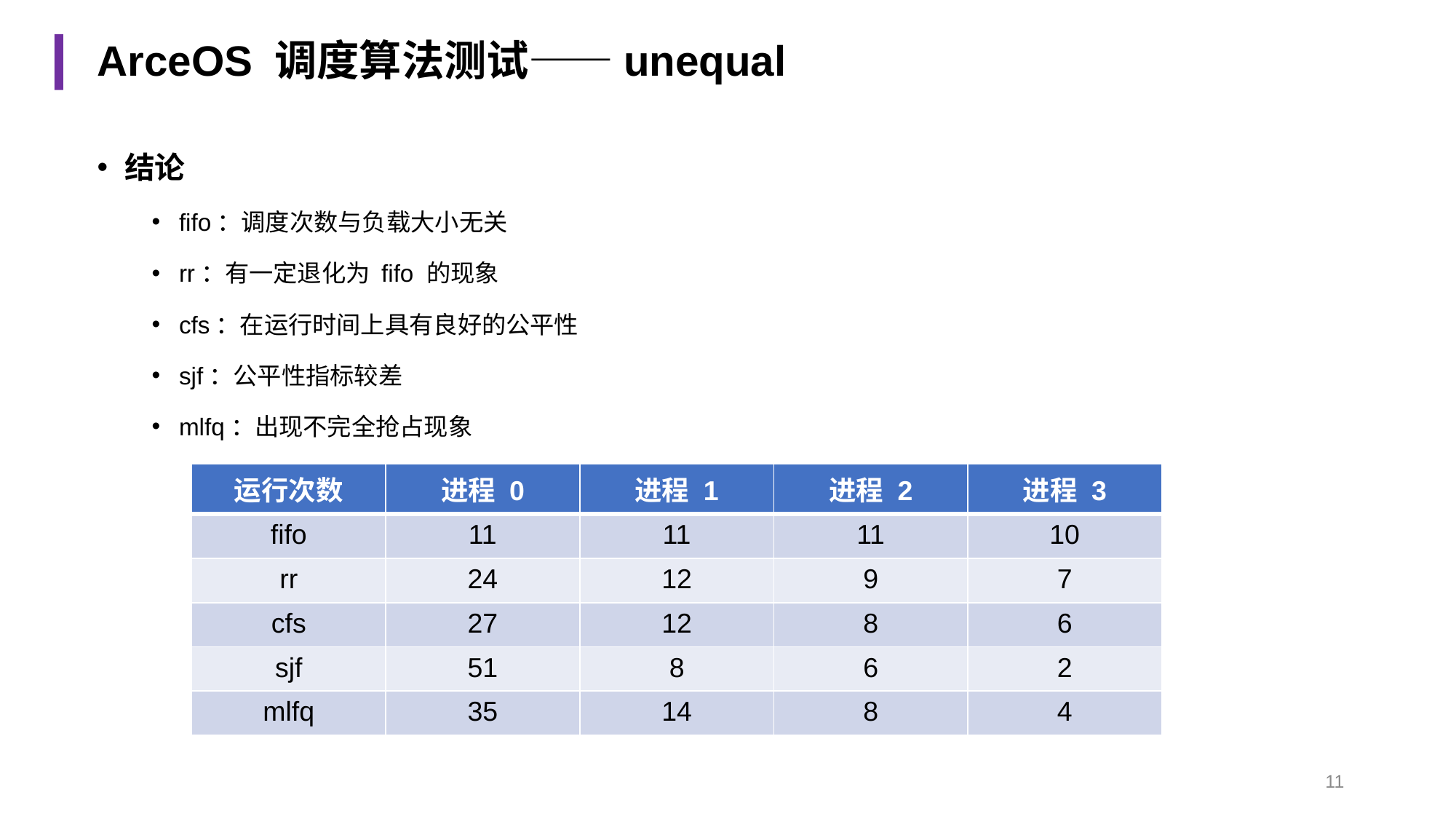

# ArceOS 调度算法测试——unequal

结论
fifo：调度次数与负载大小无关
rr：有一定退化为 fifo 的现象
cfs：在运行时间上具有良好的公平性
sjf：公平性指标较差
mlfq：出现不完全抢占现象
| 运行次数 | 进程 0 | 进程 1 | 进程 2 | 进程 3 |
| --- | --- | --- | --- | --- |
| fifo | 11 | 11 | 11 | 10 |
| rr | 24 | 12 | 9 | 7 |
| cfs | 27 | 12 | 8 | 6 |
| sjf | 51 | 8 | 6 | 2 |
| mlfq | 35 | 14 | 8 | 4 |
11